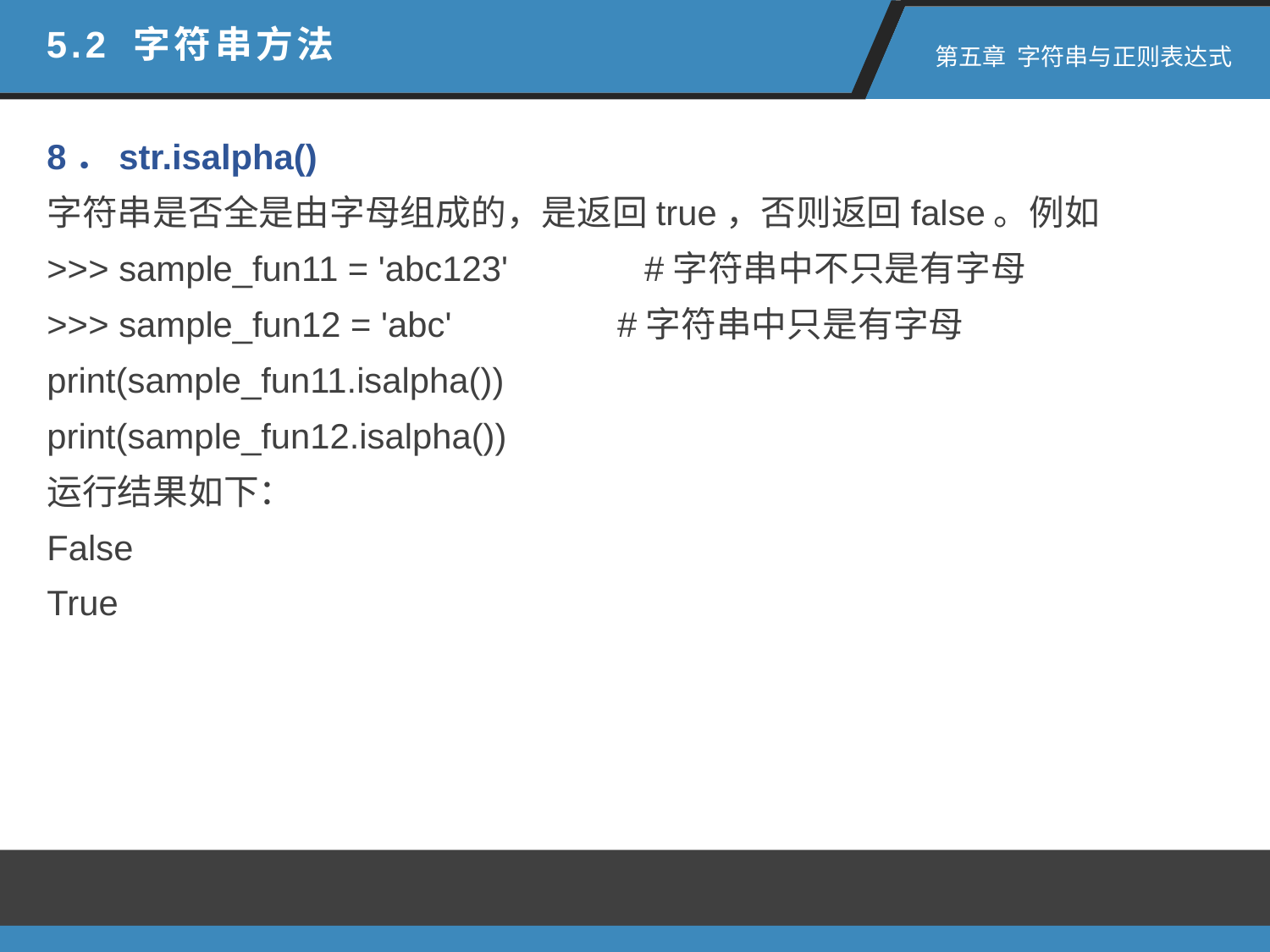

5.2 字符串方法
  第五章  字符串与正则表达式
8．str.isalpha()
字符串是否全是由字母组成的，是返回true，否则返回false。例如
>>> sample_fun11 = 'abc123'              #字符串中不只是有字母
>>> sample_fun12 = 'abc'                 #字符串中只是有字母
print(sample_fun11.isalpha())
print(sample_fun12.isalpha())
运行结果如下：
False
True